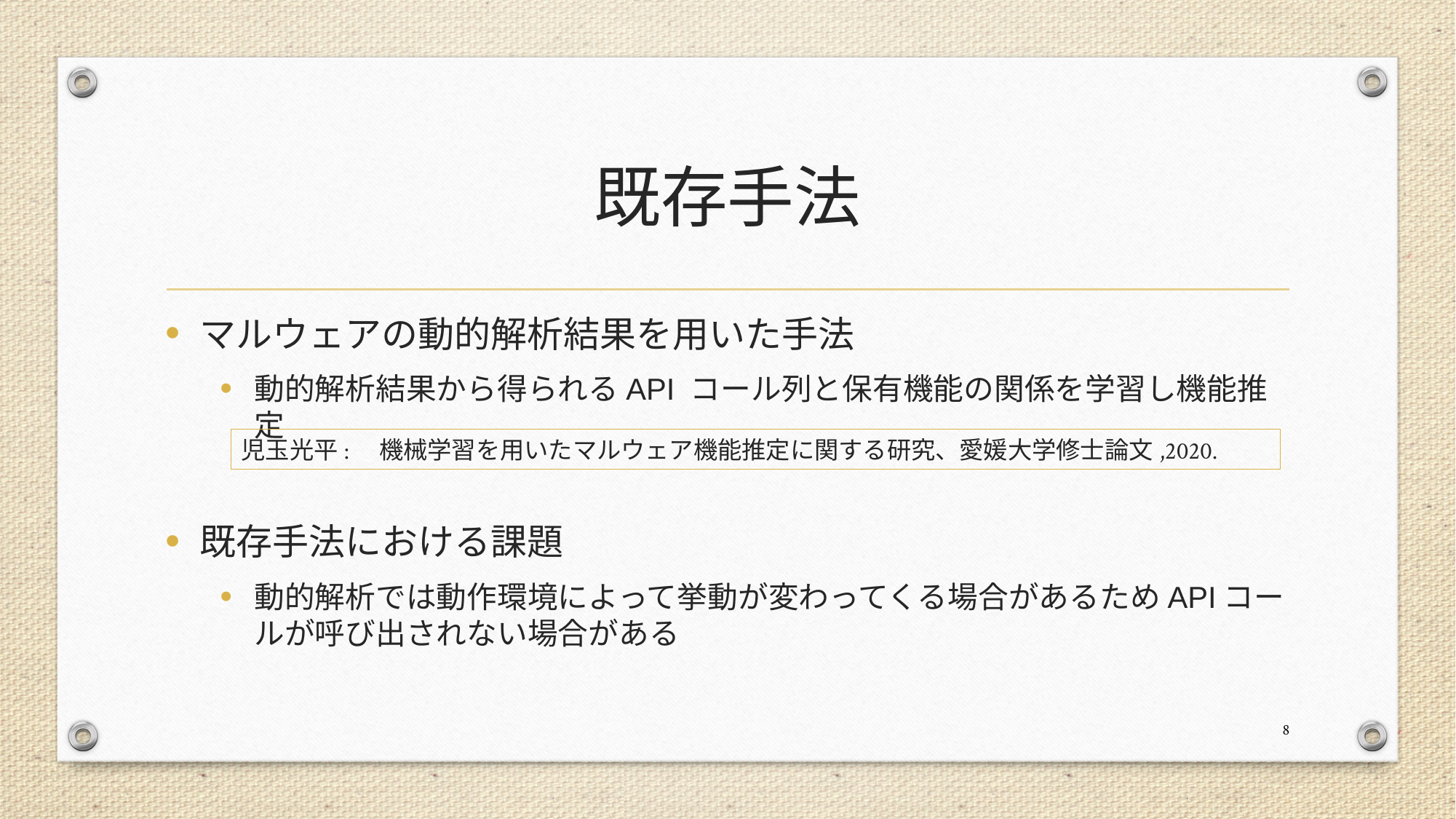

# 既存手法
マルウェアの動的解析結果を用いた手法
動的解析結果から得られるAPI コール列と保有機能の関係を学習し機能推定

既存手法における課題
動的解析では動作環境によって挙動が変わってくる場合があるためAPIコールが呼び出されない場合がある

児玉光平:　機械学習を用いたマルウェア機能推定に関する研究、愛媛大学修士論文,2020.
8